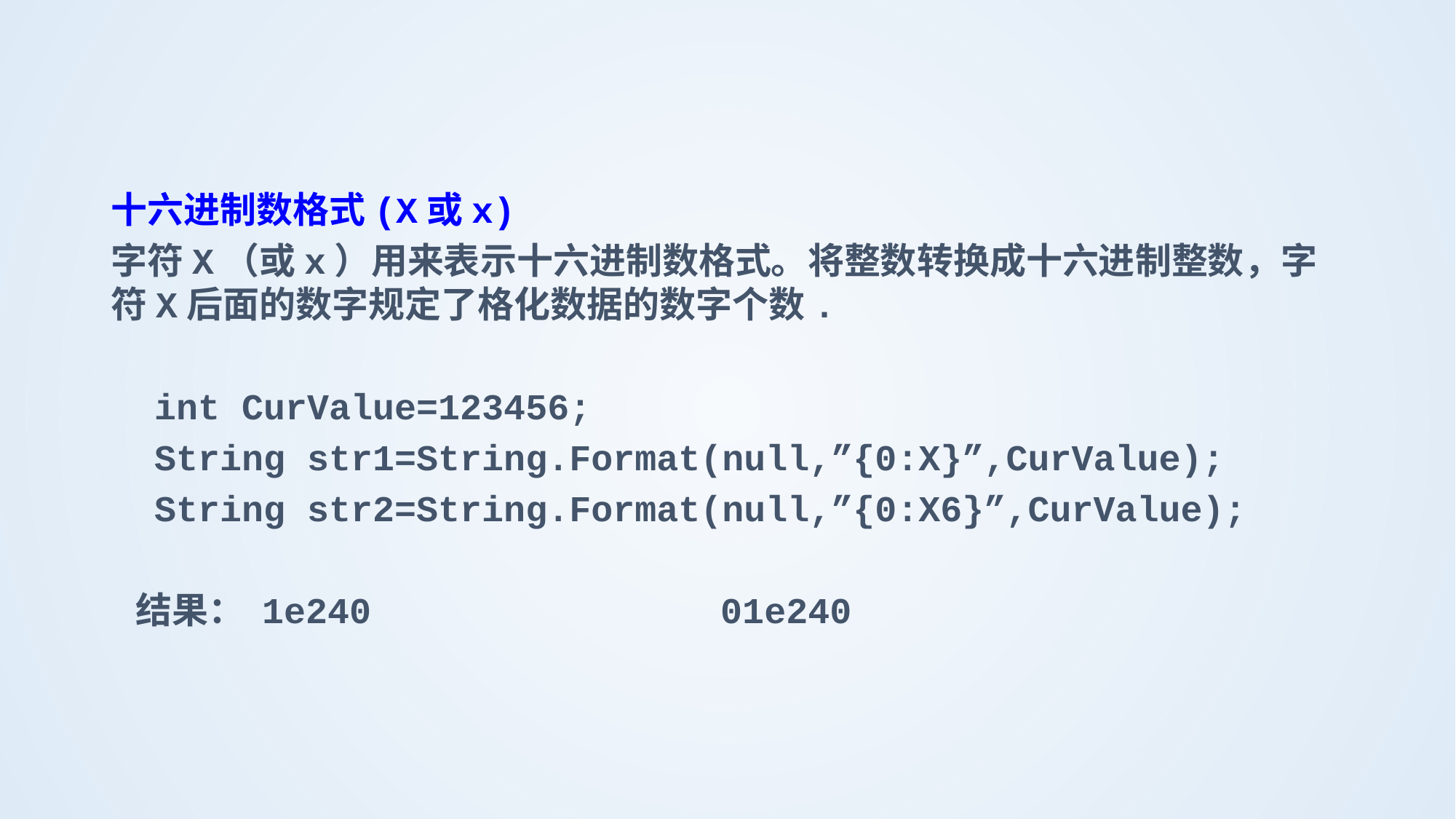

#
十六进制数格式(X或x)
字符X（或x）用来表示十六进制数格式。将整数转换成十六进制整数，字符X后面的数字规定了格化数据的数字个数.

  int CurValue=123456;
  String str1=String.Format(null,”{0:X}”,CurValue);
  String str2=String.Format(null,”{0:X6}”,CurValue);

  结果： 1e240                01e240